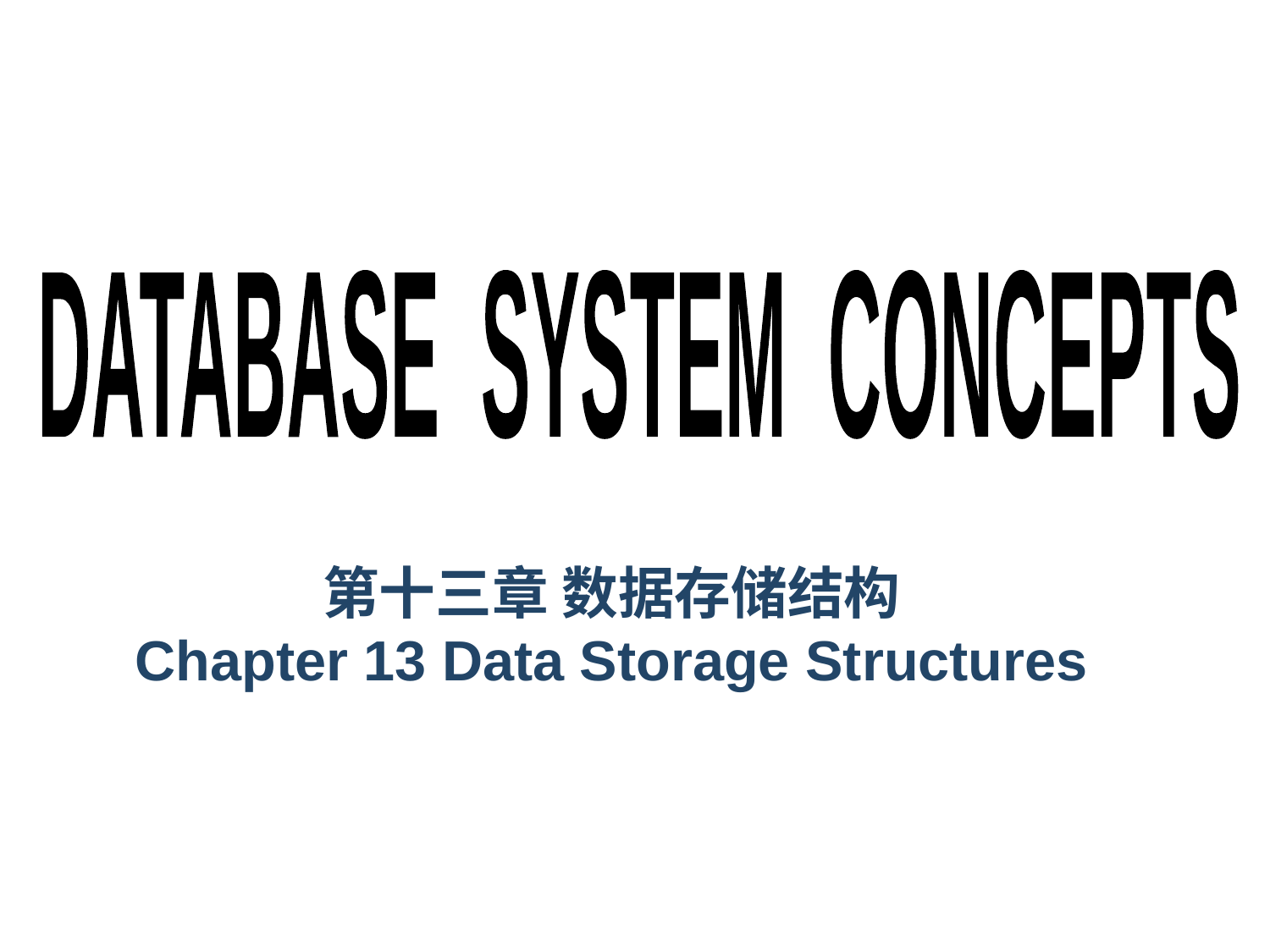

DATABASE  SYSTEM  CONCEPTS
第十三章 数据存储结构
Chapter 13 Data Storage Structures